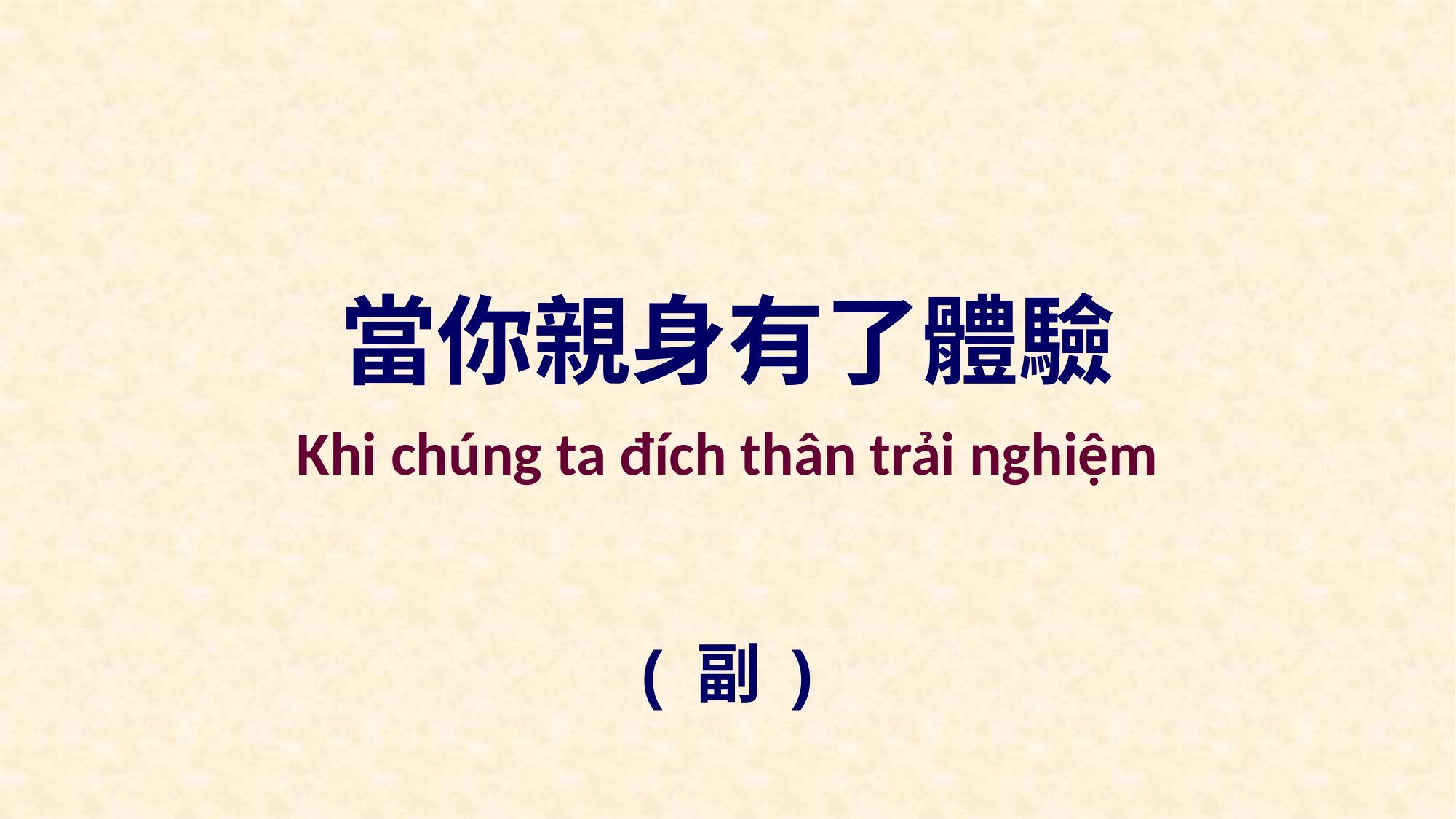

當你親身有了體驗
Khi chúng ta đích thân trải nghiệm
( 副 )